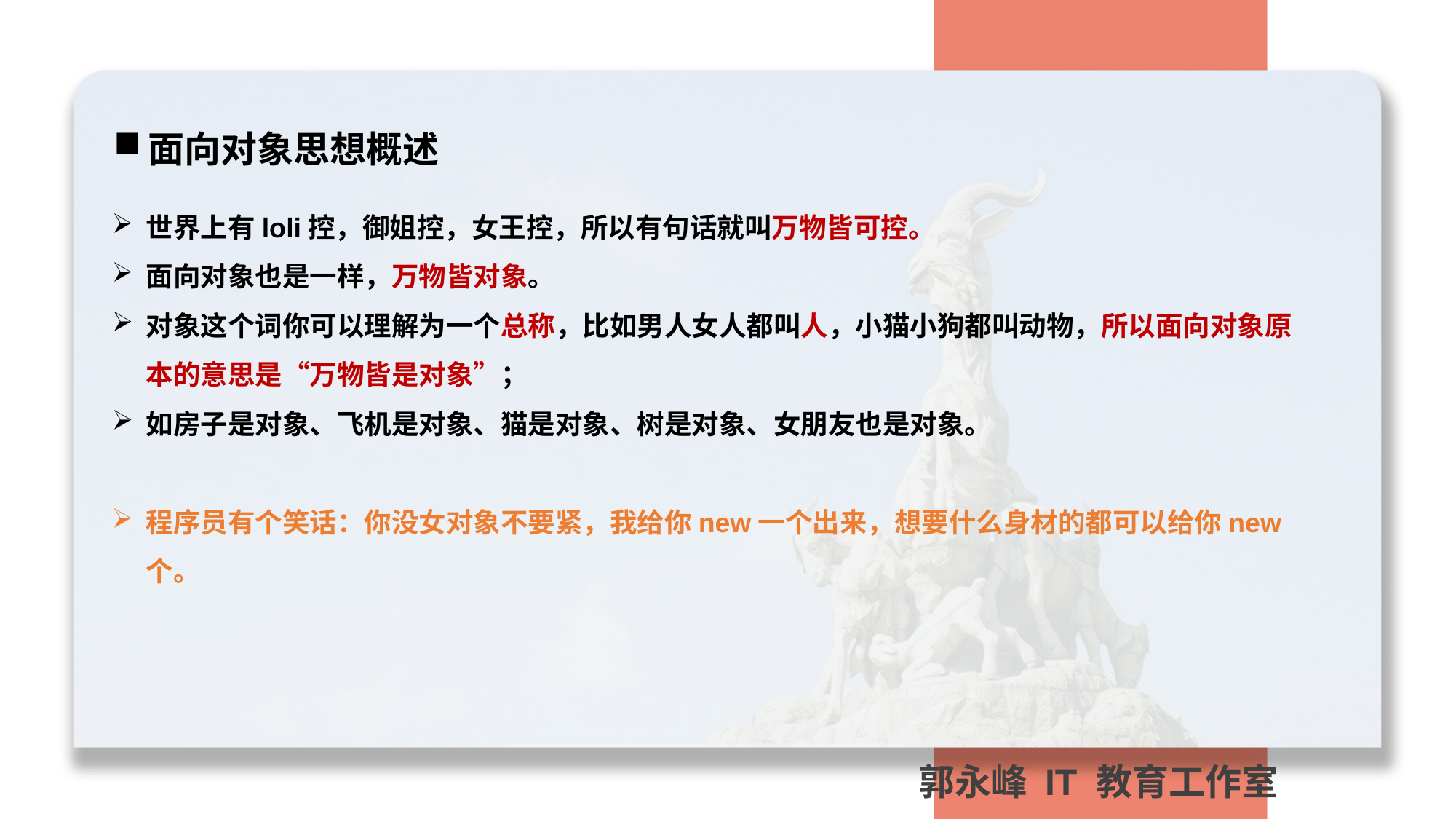

面向对象思想概述
世界上有loli控，御姐控，女王控，所以有句话就叫万物皆可控。
面向对象也是一样，万物皆对象。
对象这个词你可以理解为一个总称，比如男人女人都叫人，小猫小狗都叫动物，所以面向对象原本的意思是“万物皆是对象”；
如房子是对象、飞机是对象、猫是对象、树是对象、女朋友也是对象。

程序员有个笑话：你没女对象不要紧，我给你new一个出来，想要什么身材的都可以给你new个。